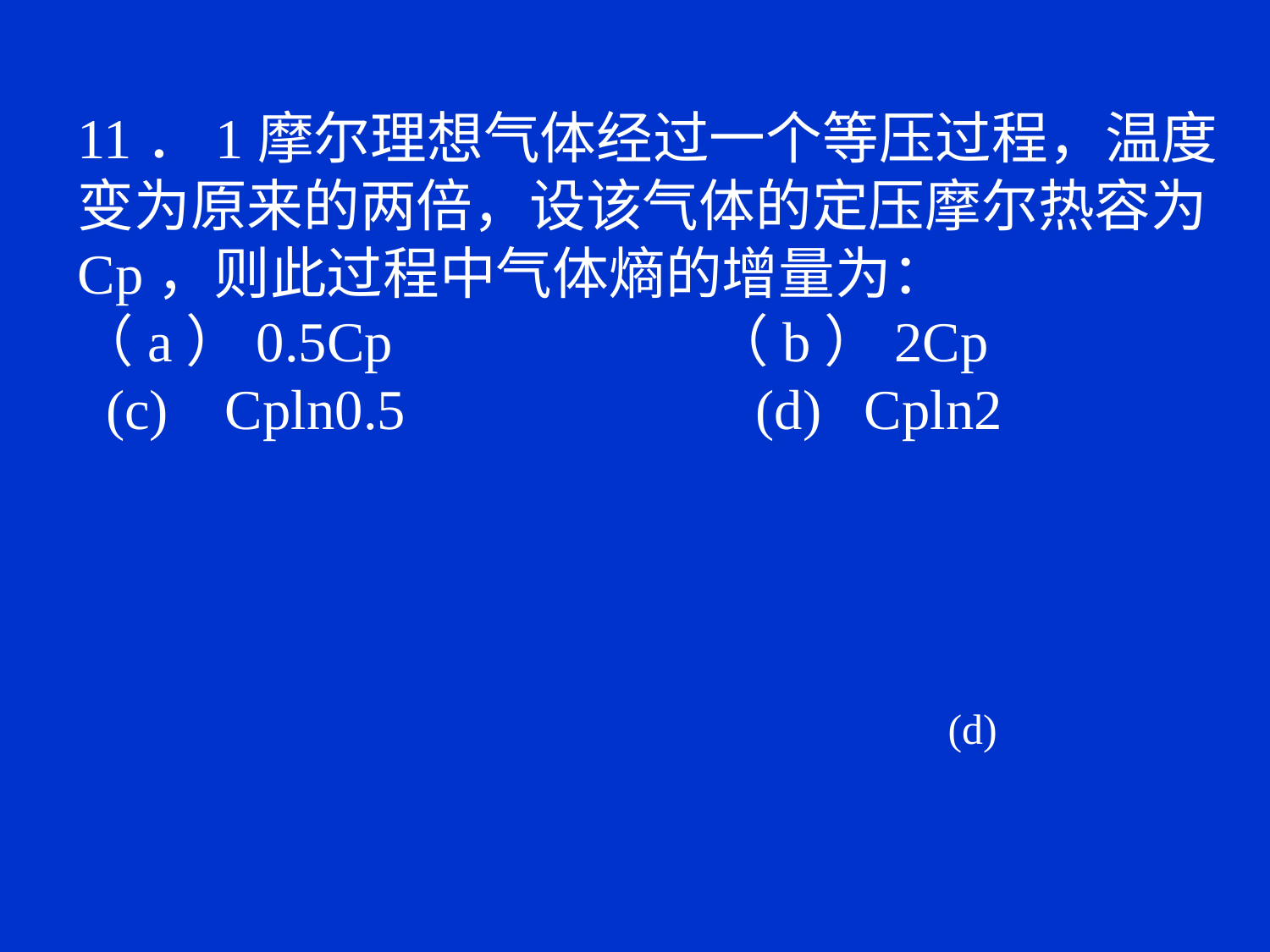

11．1摩尔理想气体经过一个等压过程，温度变为原来的两倍，设该气体的定压摩尔热容为Cp，则此过程中气体熵的增量为：
（a）0.5Cp			（b）2Cp
  (c)    Cpln0.5	                     (d)   Cpln2
(d)